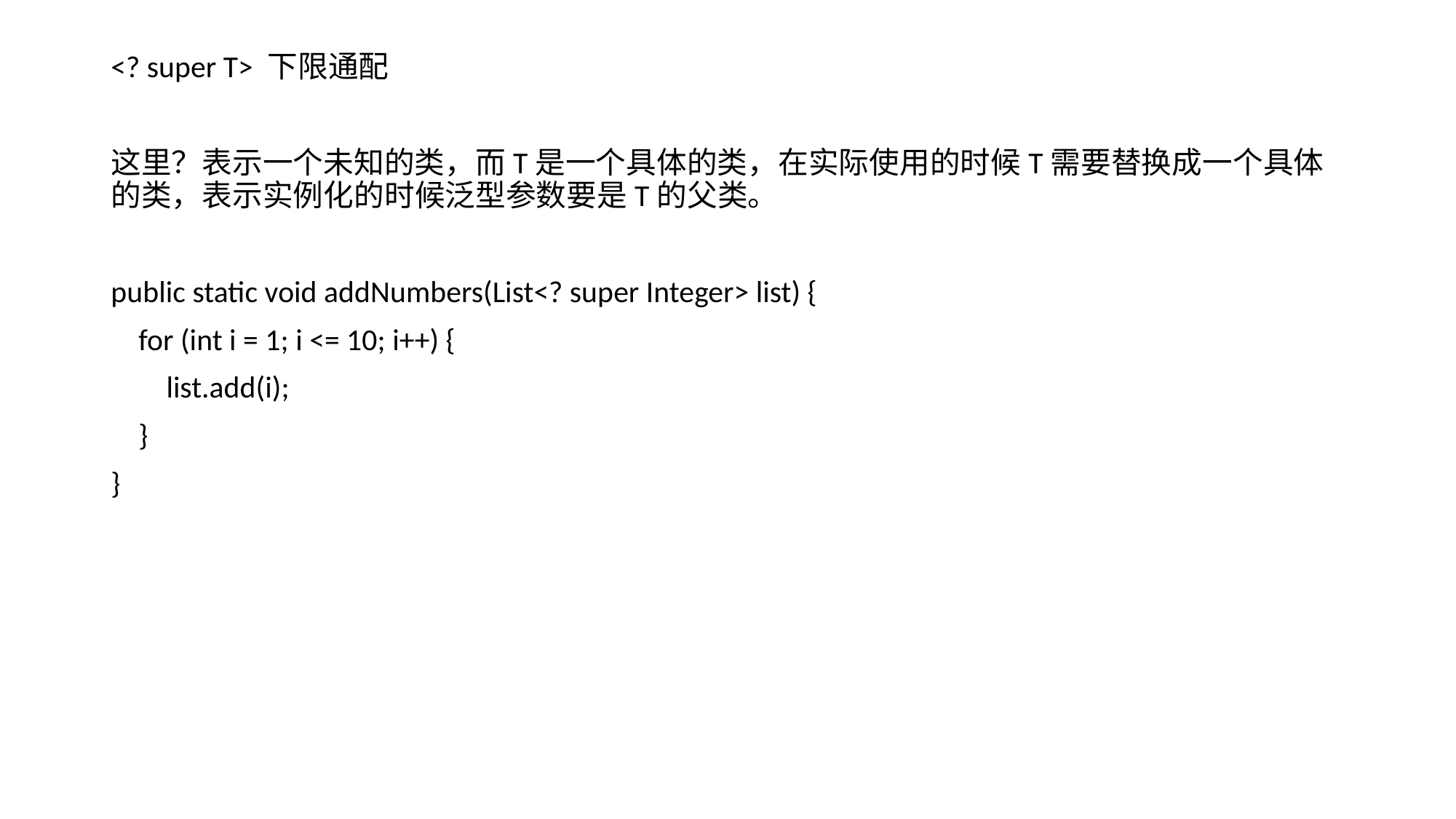

<? super T> 下限通配

这里？表示一个未知的类，而T是一个具体的类，在实际使用的时候T需要替换成一个具体的类，表示实例化的时候泛型参数要是T的父类。

public static void addNumbers(List<? super Integer> list) {
    for (int i = 1; i <= 10; i++) {
        list.add(i);
    }
}